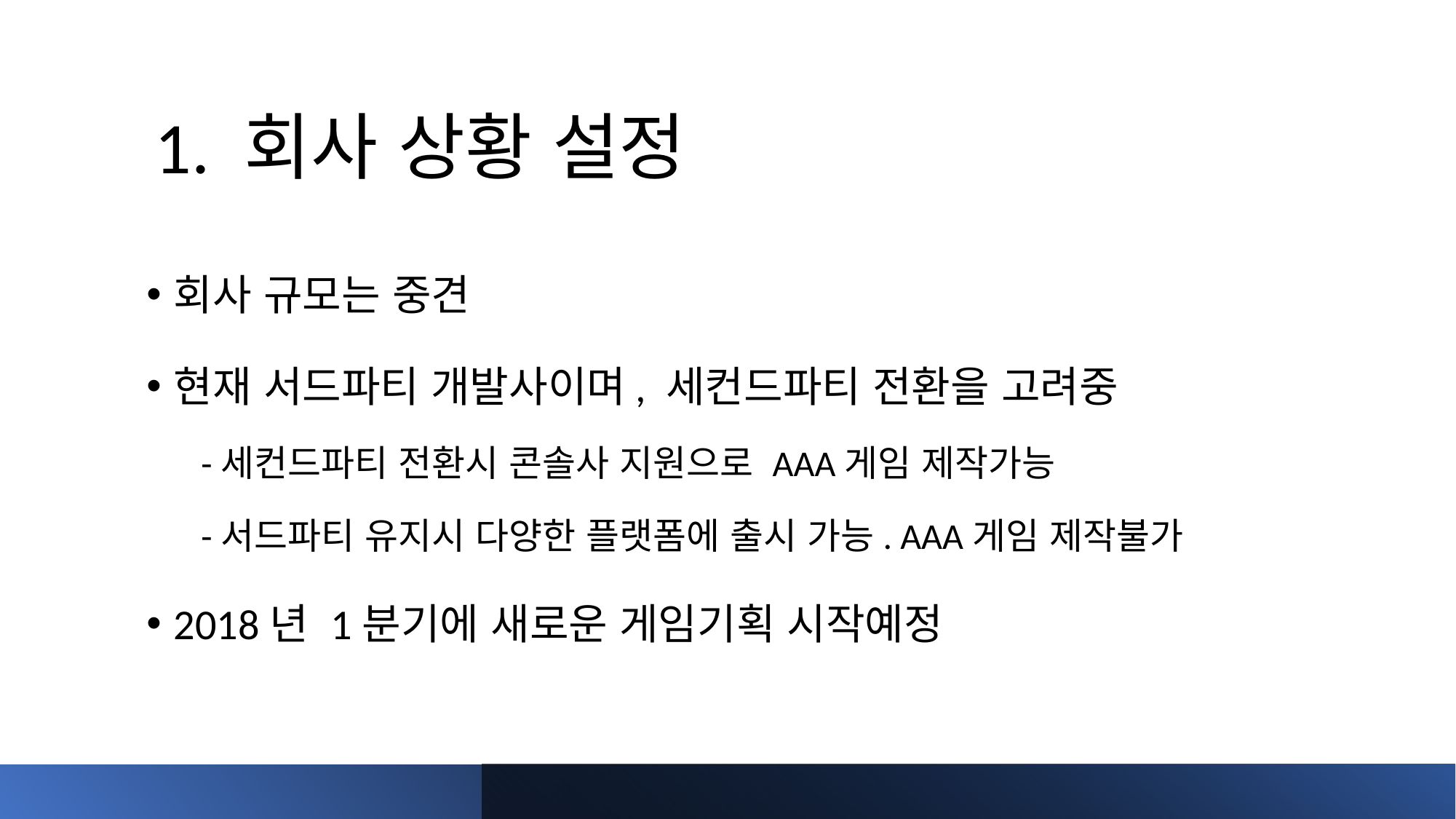

# 1. 회사 상황 설정
회사 규모는 중견
현재 서드파티 개발사이며, 세컨드파티 전환을 고려중
-세컨드파티 전환시 콘솔사 지원으로 AAA게임 제작가능
-서드파티 유지시 다양한 플랫폼에 출시 가능. AAA게임 제작불가
2018년 1분기에 새로운 게임기획 시작예정